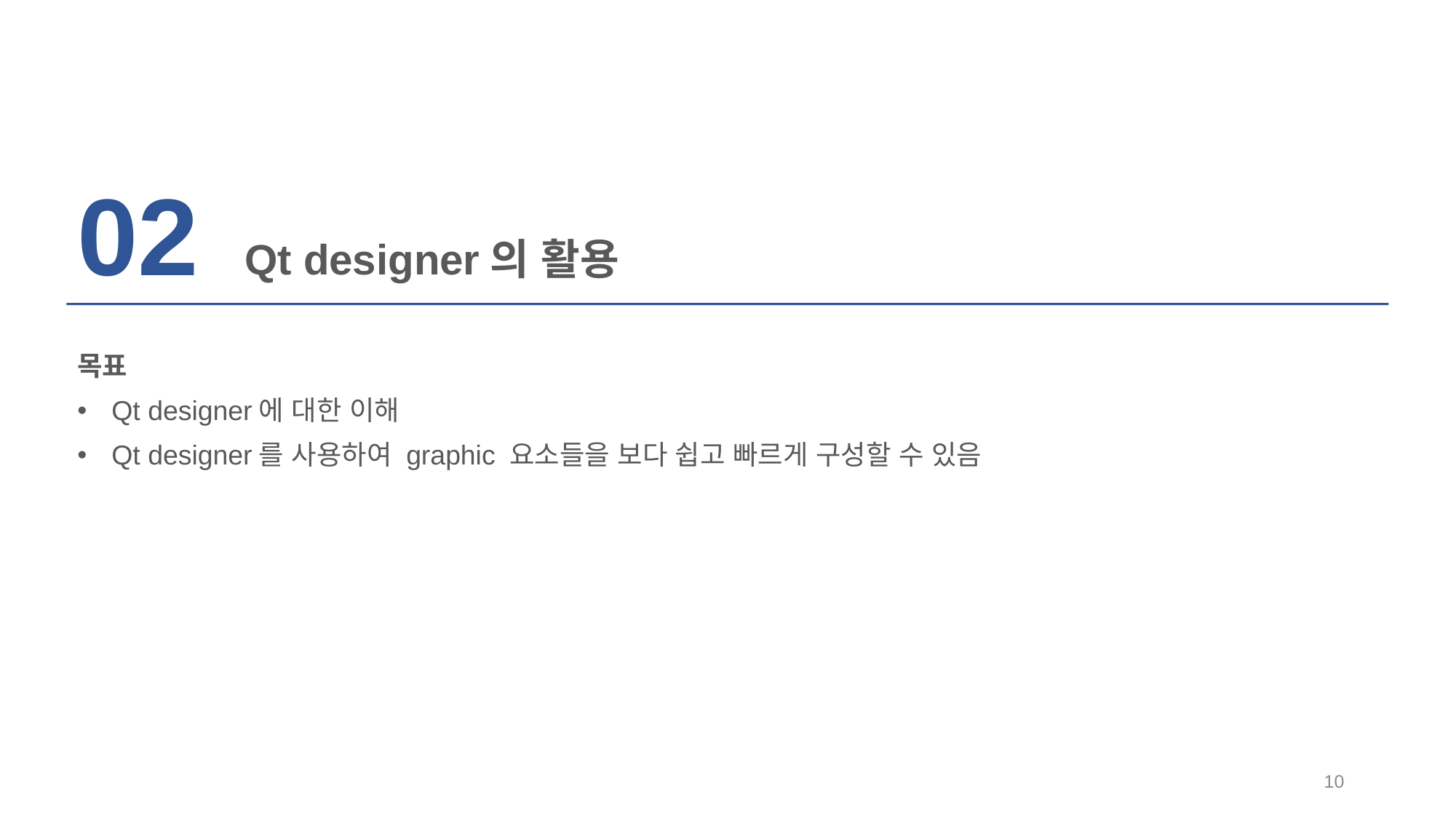

02
Qt designer의 활용
목표
Qt designer에 대한 이해
Qt designer를 사용하여 graphic 요소들을 보다 쉽고 빠르게 구성할 수 있음

10